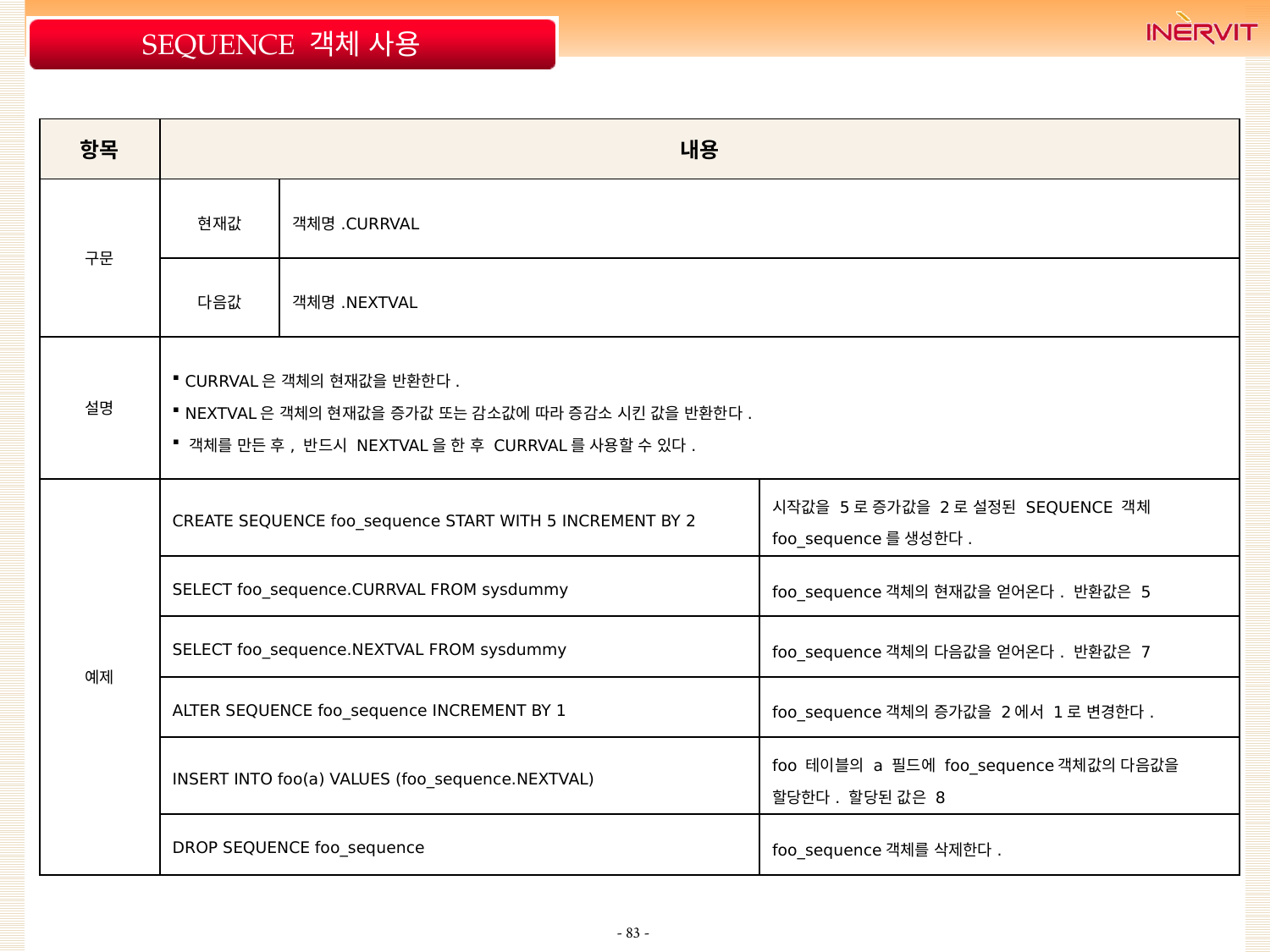

# SEQUENCE 객체 사용
| 항목 | 내용 |  |  |
| --- | --- | --- | --- |
| 구문 | 현재값 | 객체명.CURRVAL |  |
|  | 다음값 | 객체명.NEXTVAL |  |
| 설명 | CURRVAL은 객체의 현재값을 반환한다. NEXTVAL은 객체의 현재값을 증가값 또는 감소값에 따라 증감소 시킨 값을 반환한다. 객체를 만든 후, 반드시 NEXTVAL을 한 후 CURRVAL를 사용할 수 있다. |  |  |
| 예제 | CREATE SEQUENCE foo\_sequence START WITH 5 INCREMENT BY 2 |  | 시작값을 5로 증가값을 2로 설정된 SEQUENCE 객체 foo\_sequence를 생성한다. |
|  | SELECT foo\_sequence.CURRVAL FROM sysdummy |  | foo\_sequence객체의 현재값을 얻어온다. 반환값은 5 |
|  | SELECT foo\_sequence.NEXTVAL FROM sysdummy |  | foo\_sequence객체의 다음값을 얻어온다. 반환값은 7 |
|  | ALTER SEQUENCE foo\_sequence INCREMENT BY 1 |  | foo\_sequence객체의 증가값을 2에서 1로 변경한다. |
|  | INSERT INTO foo(a) VALUES (foo\_sequence.NEXTVAL) |  | foo 테이블의 a 필드에 foo\_sequence객체값의 다음값을 할당한다. 할당된 값은 8 |
|  | DROP SEQUENCE foo\_sequence |  | foo\_sequence객체를 삭제한다. |
- 83 -